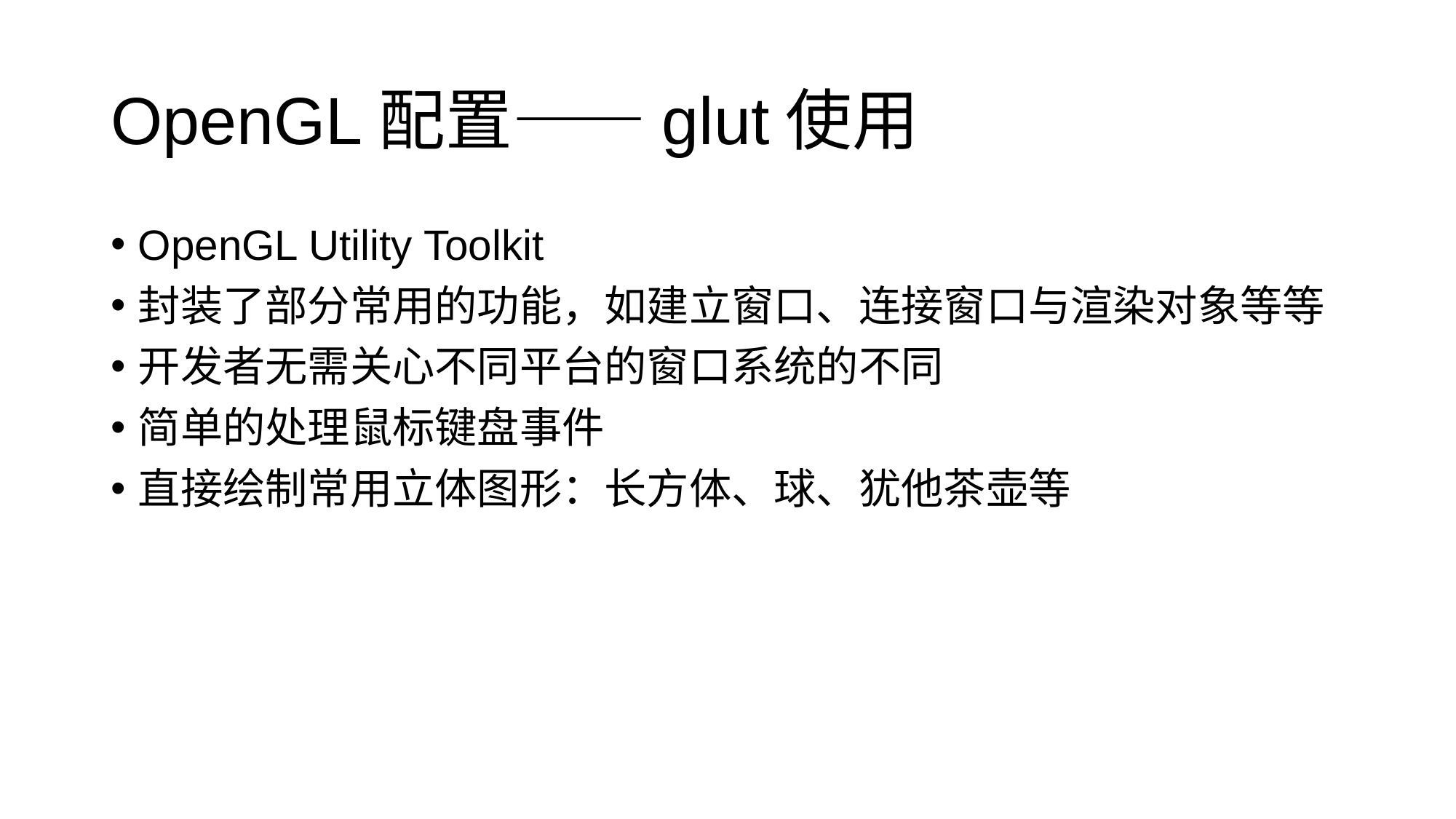

# OpenGL配置——glut使用
OpenGL Utility Toolkit
封装了部分常用的功能，如建立窗口、连接窗口与渲染对象等等
开发者无需关心不同平台的窗口系统的不同
简单的处理鼠标键盘事件
直接绘制常用立体图形：长方体、球、犹他茶壶等